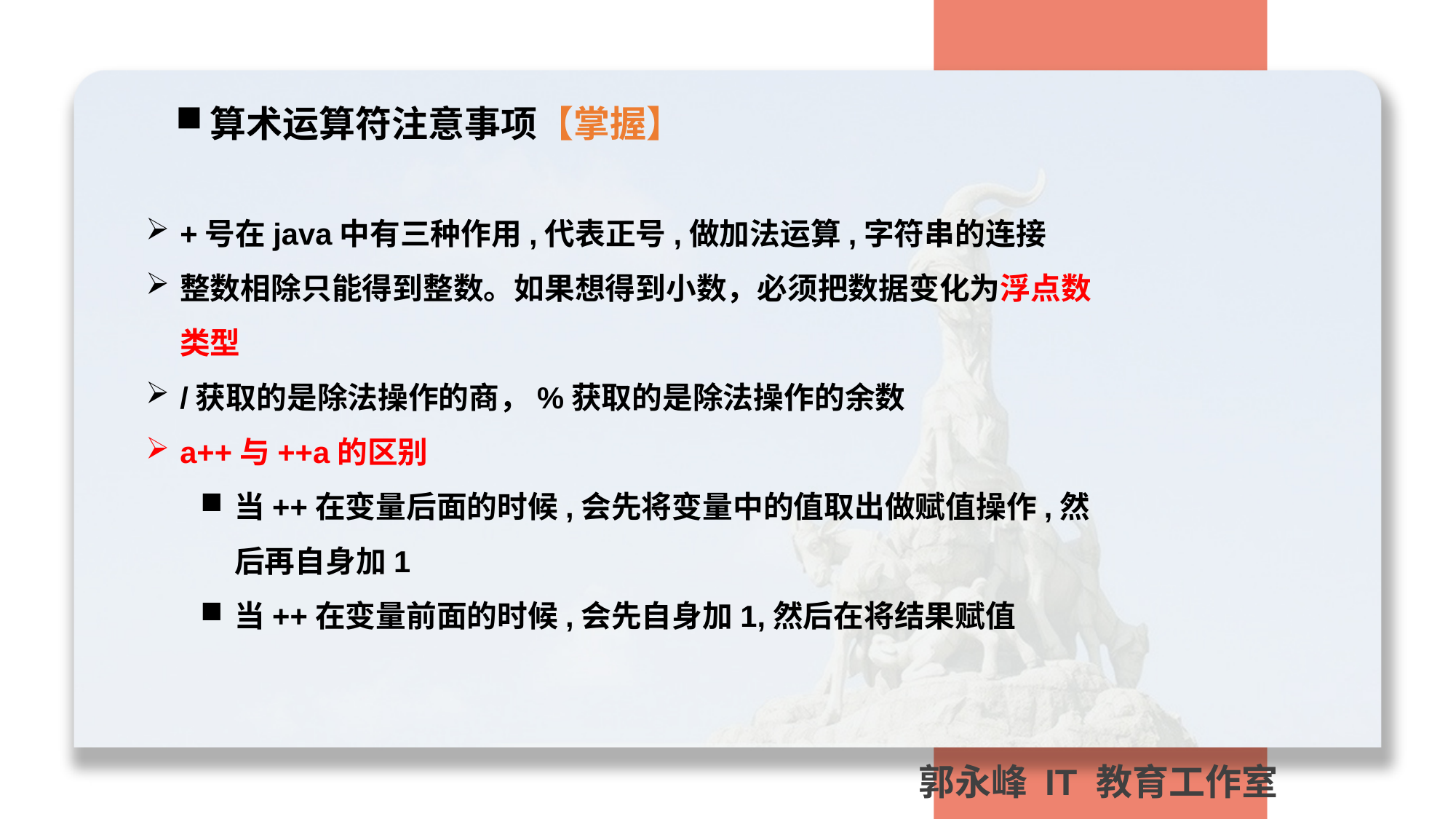

算术运算符注意事项【掌握】
+号在java中有三种作用,代表正号,做加法运算,字符串的连接
整数相除只能得到整数。如果想得到小数，必须把数据变化为浮点数类型
/获取的是除法操作的商，%获取的是除法操作的余数
a++与++a的区别
当++在变量后面的时候,会先将变量中的值取出做赋值操作,然后再自身加1
当++在变量前面的时候,会先自身加1,然后在将结果赋值